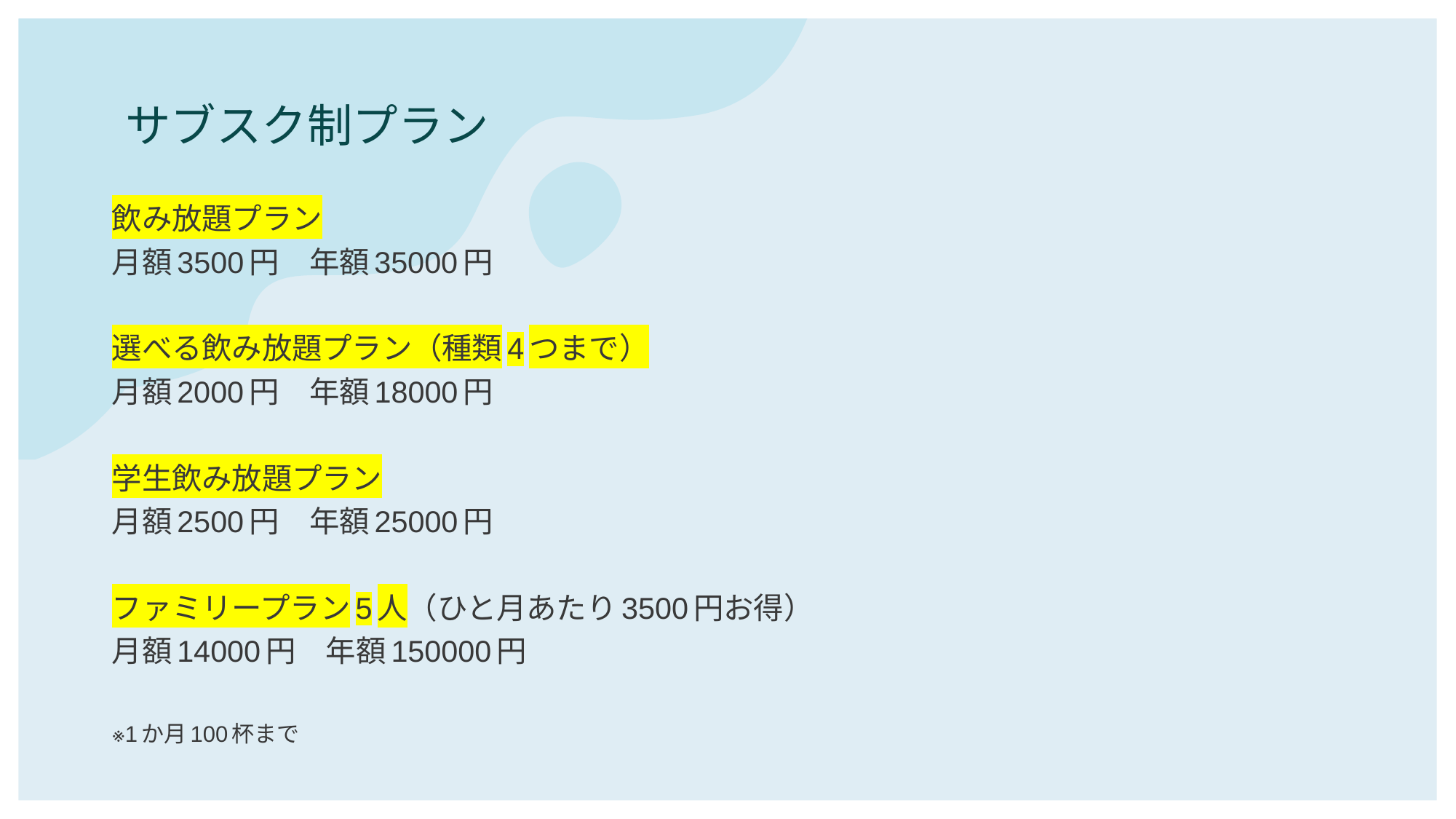

# サブスク制プラン
飲み放題プラン
月額3500円　年額35000円

選べる飲み放題プラン（種類4つまで）
月額2000円　年額18000円

学生飲み放題プラン
月額2500円　年額25000円

ファミリープラン5人（ひと月あたり3500円お得）
月額14000円　年額150000円

※1か月100杯まで